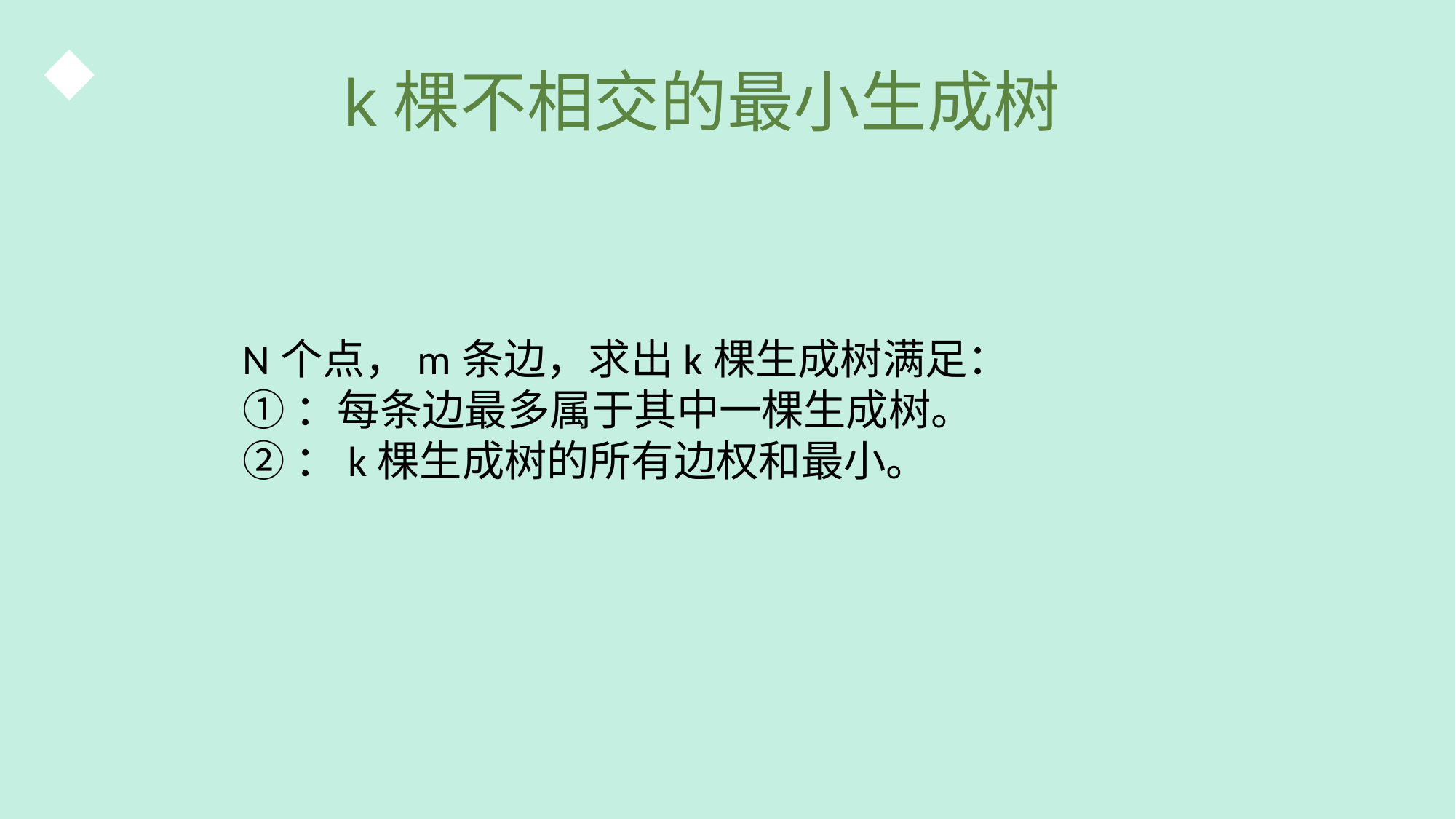

k棵不相交的最小生成树
N个点，m条边，求出k棵生成树满足：
①：每条边最多属于其中一棵生成树。
②：k棵生成树的所有边权和最小。